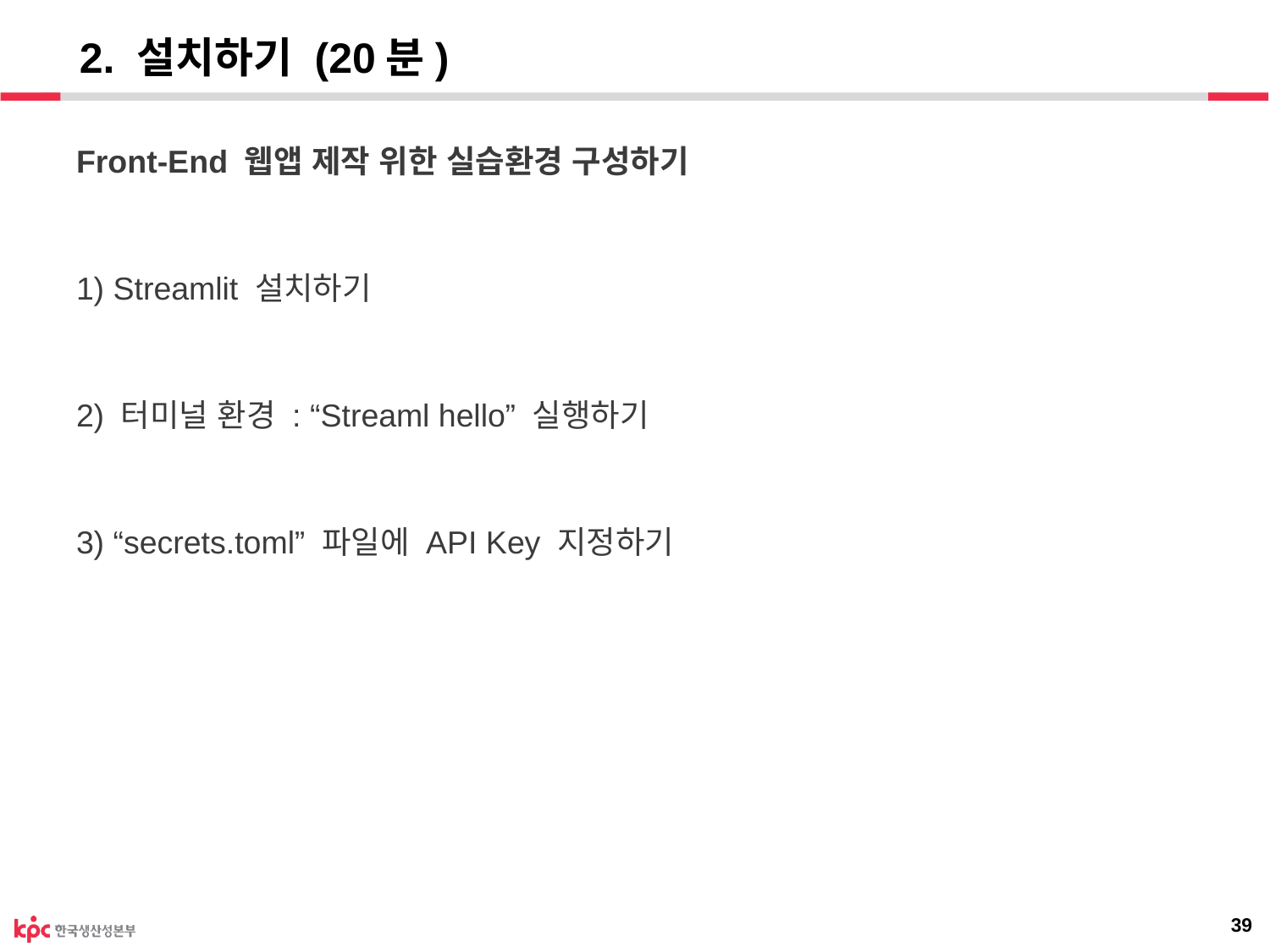

# 2. 설치하기 (20분)
Front-End 웹앱 제작 위한 실습환경 구성하기

1) Streamlit 설치하기

2) 터미널 환경 : “Streaml hello” 실행하기

3) “secrets.toml” 파일에 API Key 지정하기